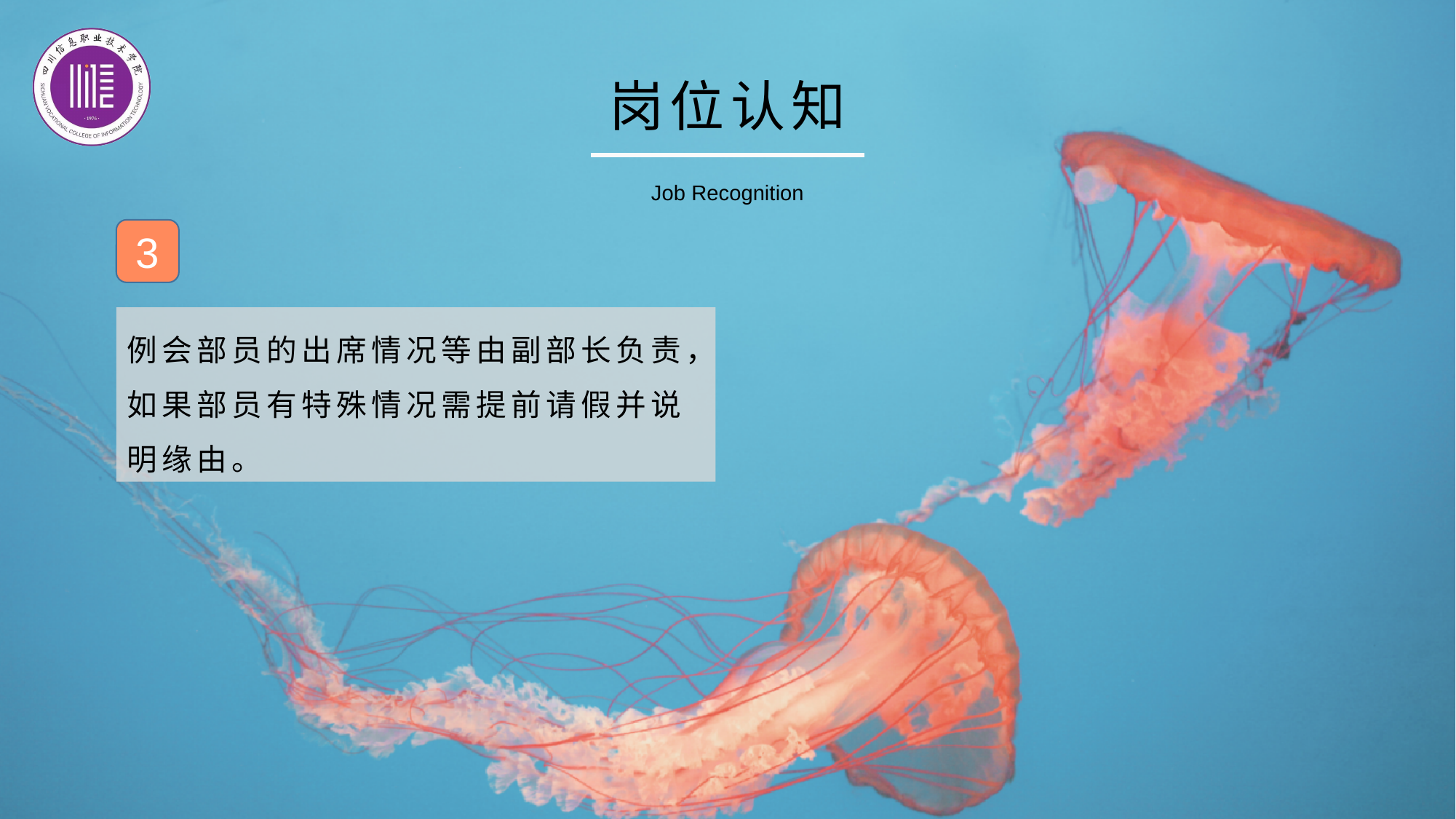

岗位认知
Job Recognition
3
例会部员的出席情况等由副部长负责，如果部员有特殊情况需提前请假并说明缘由。